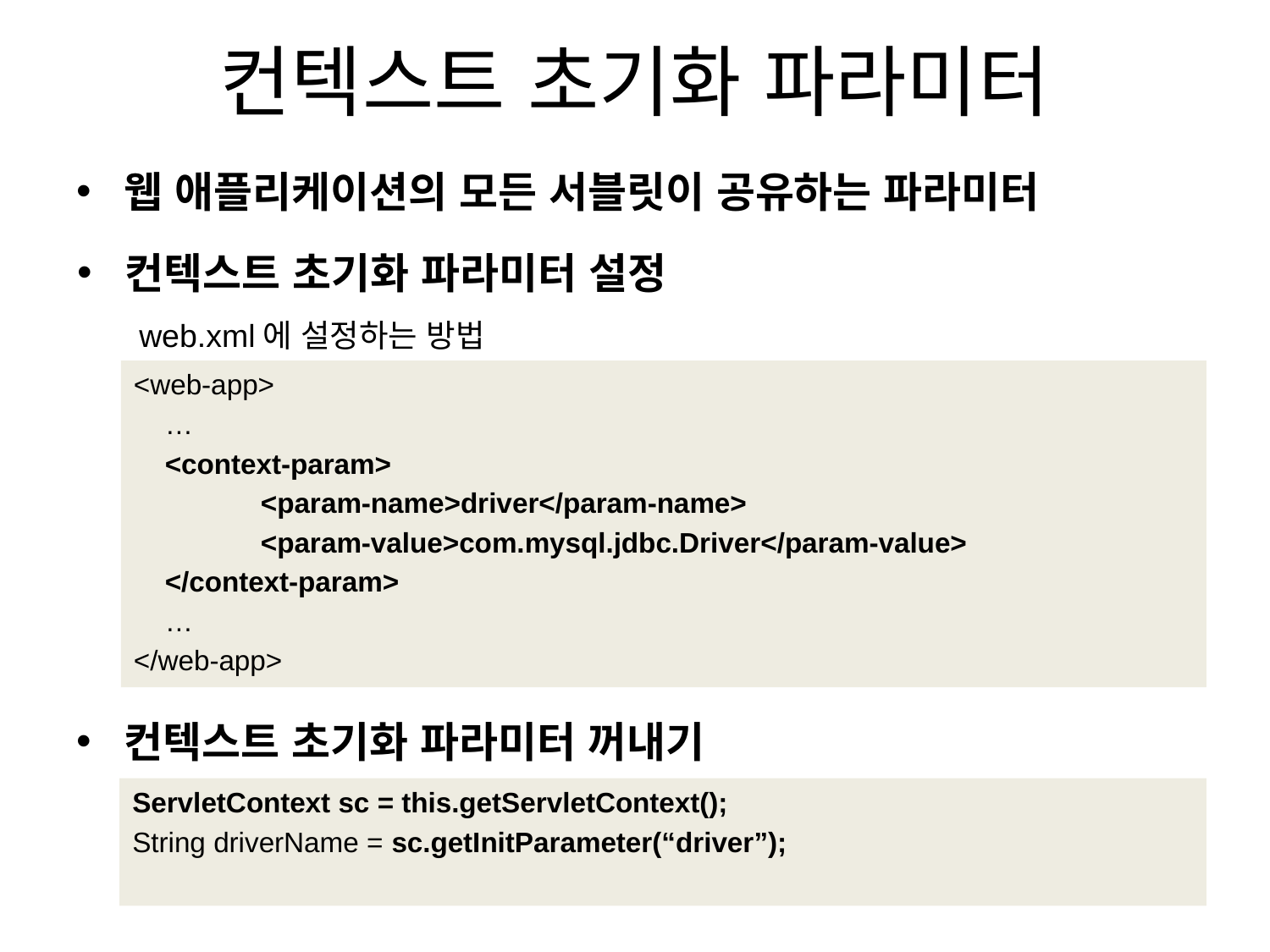

# 컨텍스트 초기화 파라미터
웹 애플리케이션의 모든 서블릿이 공유하는 파라미터
컨텍스트 초기화 파라미터 설정
web.xml에 설정하는 방법
<web-app>
    …
    <context-param>
	<param-name>driver</param-name>
  	<param-value>com.mysql.jdbc.Driver</param-value>
    </context-param>
    …
</web-app>
컨텍스트 초기화 파라미터 꺼내기
ServletContext sc = this.getServletContext();
String driverName = sc.getInitParameter(“driver”);